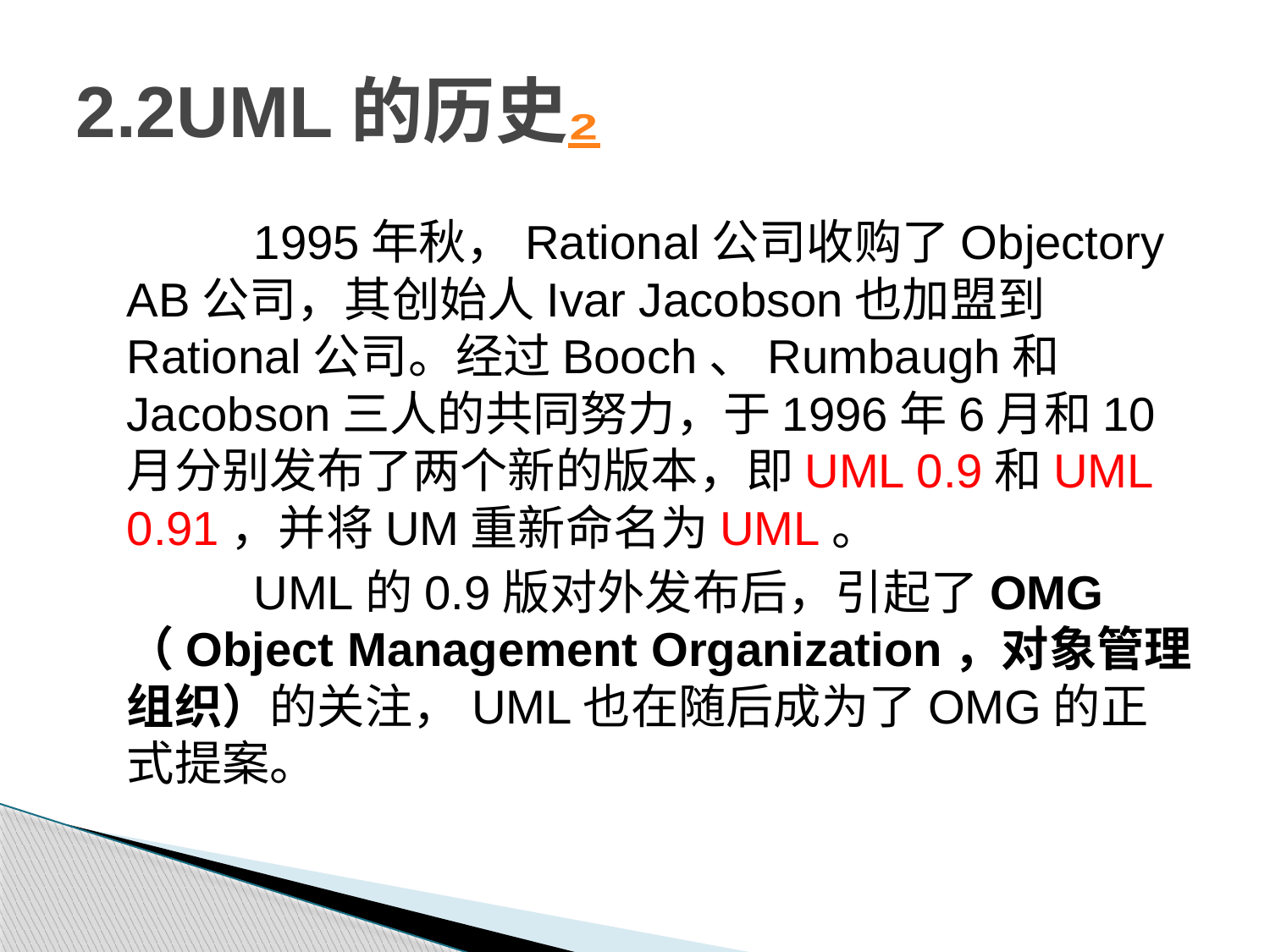

# 2.2UML的历史₂
		1995年秋，Rational公司收购了Objectory AB公司，其创始人Ivar Jacobson也加盟到Rational公司。经过Booch、Rumbaugh和Jacobson三人的共同努力，于1996年6月和10月分别发布了两个新的版本，即UML 0.9和UML 0.91，并将UM重新命名为UML。
		UML的0.9版对外发布后，引起了OMG（Object Management Organization，对象管理组织）的关注，UML也在随后成为了OMG的正式提案。